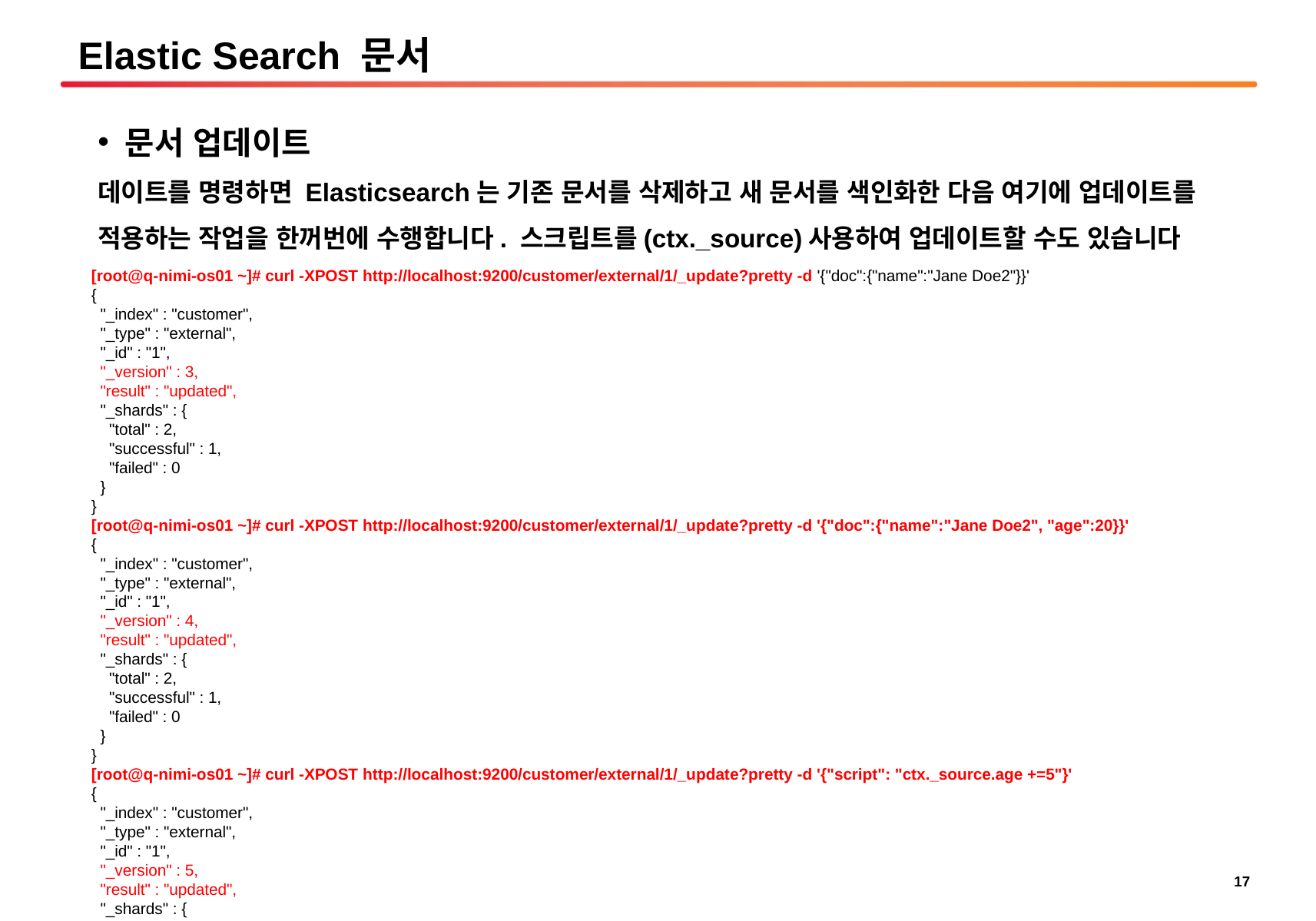

# Elastic Search 문서

문서 업데이트
데이트를 명령하면 Elasticsearch는 기존 문서를 삭제하고 새 문서를 색인화한 다음 여기에 업데이트를 적용하는 작업을 한꺼번에 수행합니다. 스크립트를(ctx._source)사용하여 업데이트할 수도 있습니다
[root@q-nimi-os01 ~]# curl -XPOST http://localhost:9200/customer/external/1/_update?pretty -d '{"doc":{"name":"Jane Doe2"}}'
{
  "_index" : "customer",
  "_type" : "external",
  "_id" : "1",
  "_version" : 3,
  "result" : "updated",
  "_shards" : {
    "total" : 2,
    "successful" : 1,
    "failed" : 0
  }
}
[root@q-nimi-os01 ~]# curl -XPOST http://localhost:9200/customer/external/1/_update?pretty -d '{"doc":{"name":"Jane Doe2", "age":20}}'
{
  "_index" : "customer",
  "_type" : "external",
  "_id" : "1",
  "_version" : 4,
  "result" : "updated",
  "_shards" : {
    "total" : 2,
    "successful" : 1,
    "failed" : 0
  }
}
[root@q-nimi-os01 ~]# curl -XPOST http://localhost:9200/customer/external/1/_update?pretty -d '{"script": "ctx._source.age +=5"}'
{
  "_index" : "customer",
  "_type" : "external",
  "_id" : "1",
  "_version" : 5,
  "result" : "updated",
  "_shards" : {
    "total" : 2,
    "successful" : 1,
    "failed" : 0
  }
}